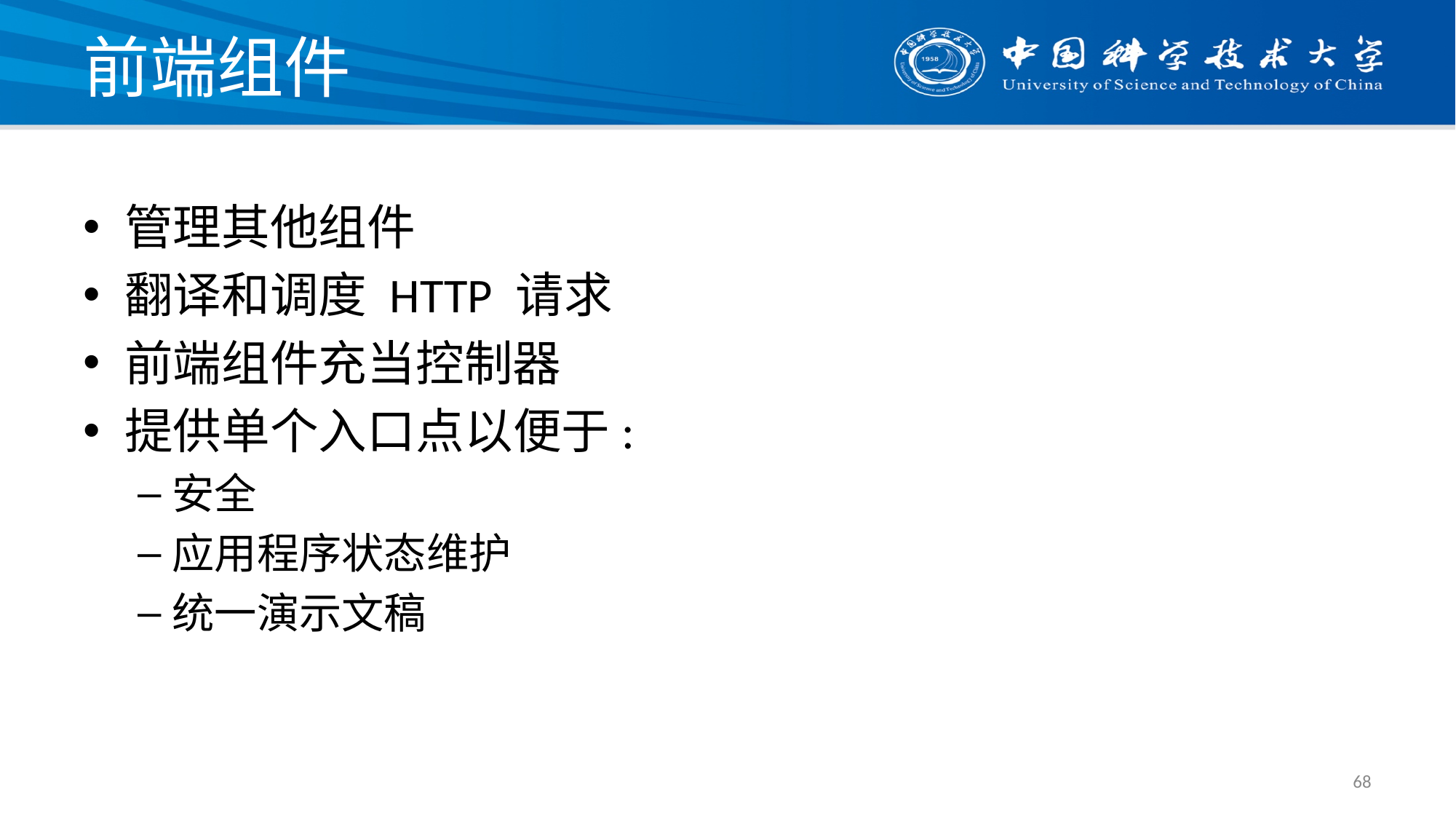

# 前端组件
管理其他组件
翻译和调度 HTTP 请求
前端组件充当控制器
提供单个入口点以便于:
安全
应用程序状态维护
统一演示文稿
68